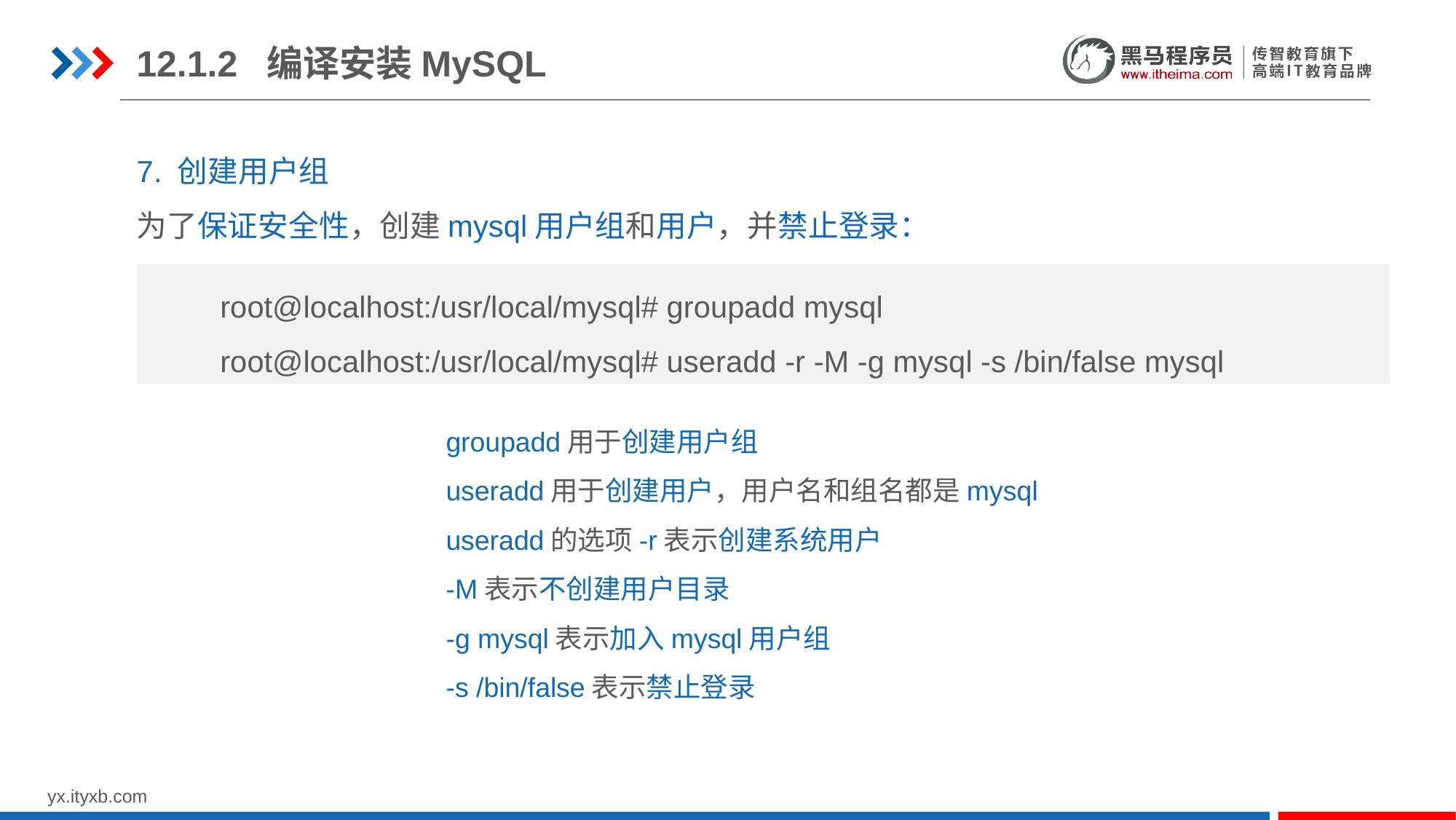

12.1.2  编译安装MySQL
7. 创建用户组
为了保证安全性，创建mysql用户组和用户，并禁止登录：
root@localhost:/usr/local/mysql# groupadd mysql
root@localhost:/usr/local/mysql# useradd -r -M -g mysql -s /bin/false mysql
groupadd用于创建用户组
useradd用于创建用户，用户名和组名都是mysql
useradd的选项-r表示创建系统用户
-M表示不创建用户目录
-g mysql表示加入mysql用户组
-s /bin/false表示禁止登录